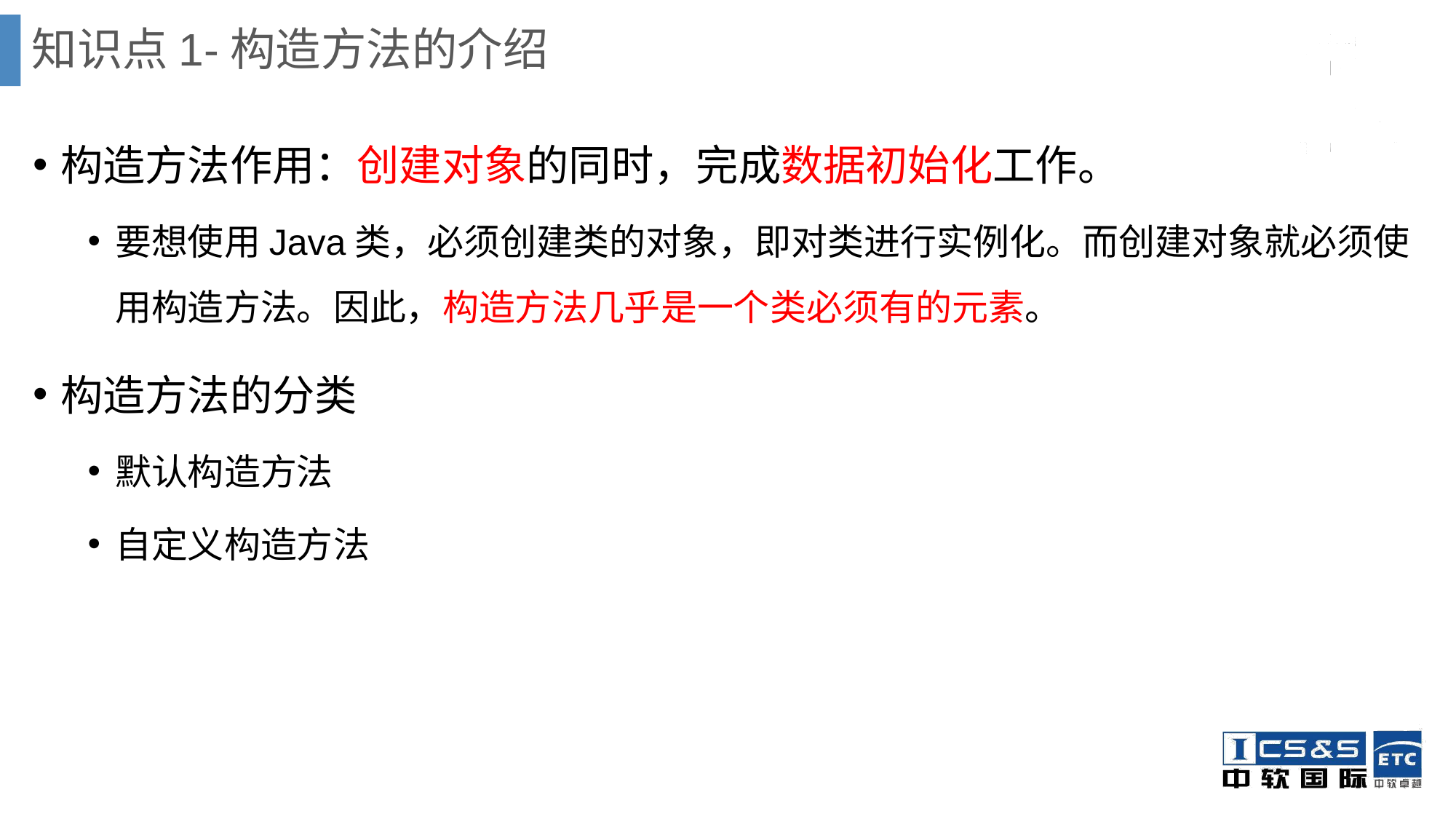

# 知识点1-构造方法的介绍
构造方法作用：创建对象的同时，完成数据初始化工作。
要想使用Java类，必须创建类的对象，即对类进行实例化。而创建对象就必须使用构造方法。因此，构造方法几乎是一个类必须有的元素。
构造方法的分类
默认构造方法
自定义构造方法